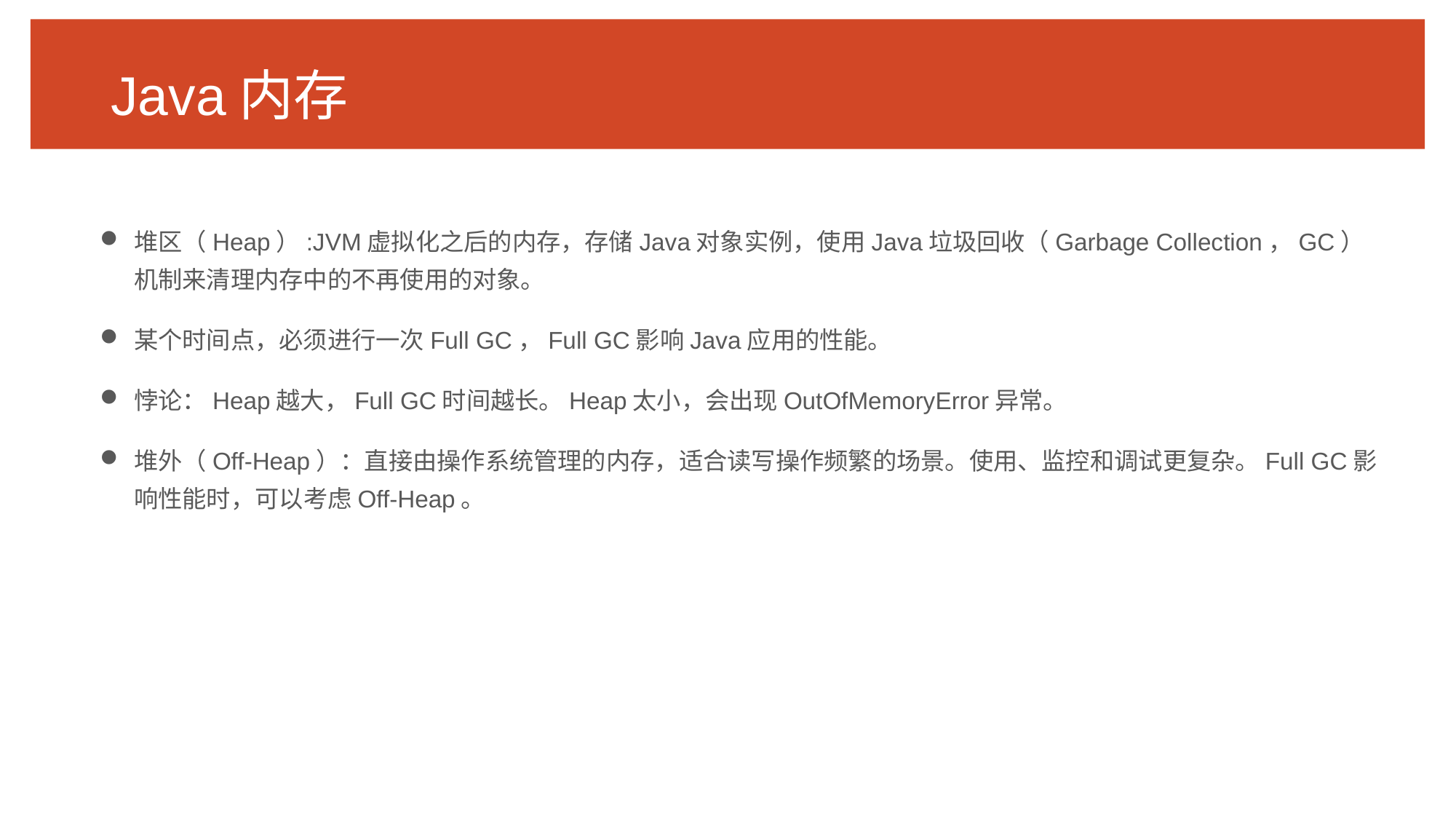

# Java内存
堆区（Heap）:JVM虚拟化之后的内存，存储Java对象实例，使用Java垃圾回收（Garbage Collection，GC）机制来清理内存中的不再使用的对象。
某个时间点，必须进行一次Full GC，Full GC影响Java应用的性能。
悖论：Heap越大，Full GC时间越长。Heap太小，会出现OutOfMemoryError异常。
堆外（Off-Heap）：直接由操作系统管理的内存，适合读写操作频繁的场景。使用、监控和调试更复杂。Full GC影响性能时，可以考虑Off-Heap。